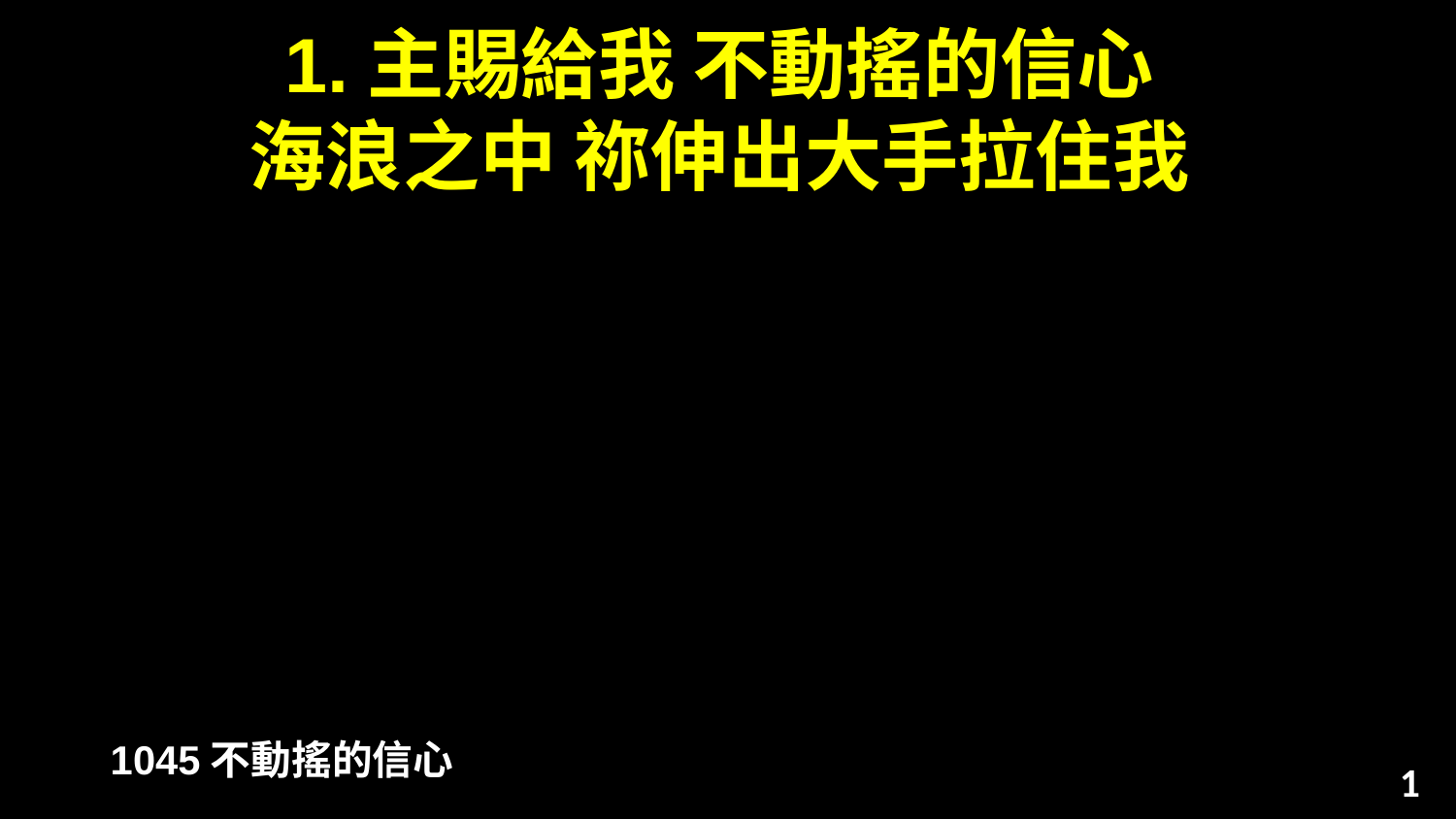

# 1.主賜給我 不動搖的信心 海浪之中 祢伸出大手拉住我
1045不動搖的信心
1